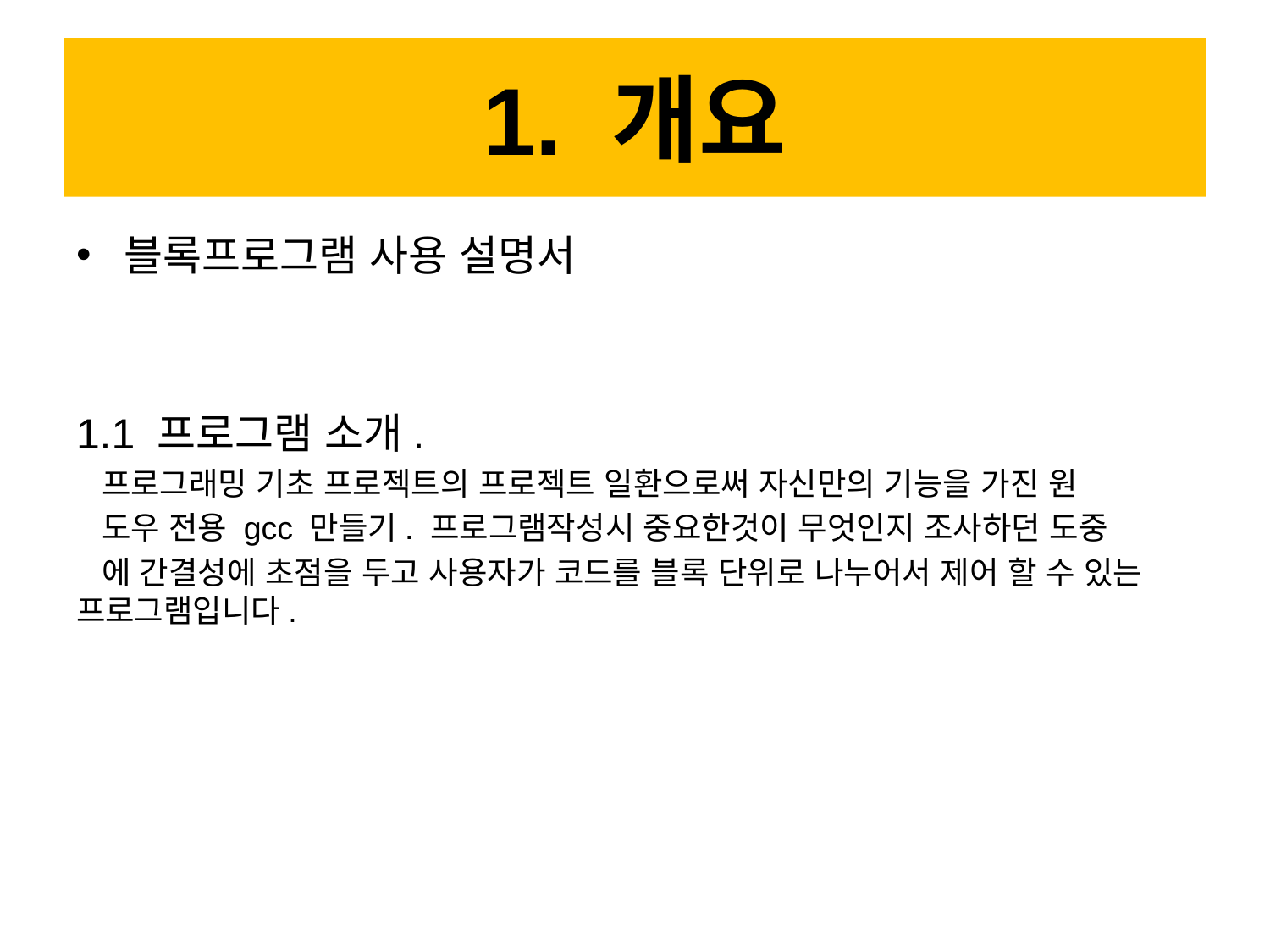

# 1. 개요
블록프로그램 사용 설명서

1.1 프로그램 소개.
  프로그래밍 기초 프로젝트의 프로젝트 일환으로써 자신만의 기능을 가진 원
  도우 전용 gcc 만들기. 프로그램작성시 중요한것이 무엇인지 조사하던 도중
  에 간결성에 초점을 두고 사용자가 코드를 블록 단위로 나누어서 제어 할 수 있는 프로그램입니다.